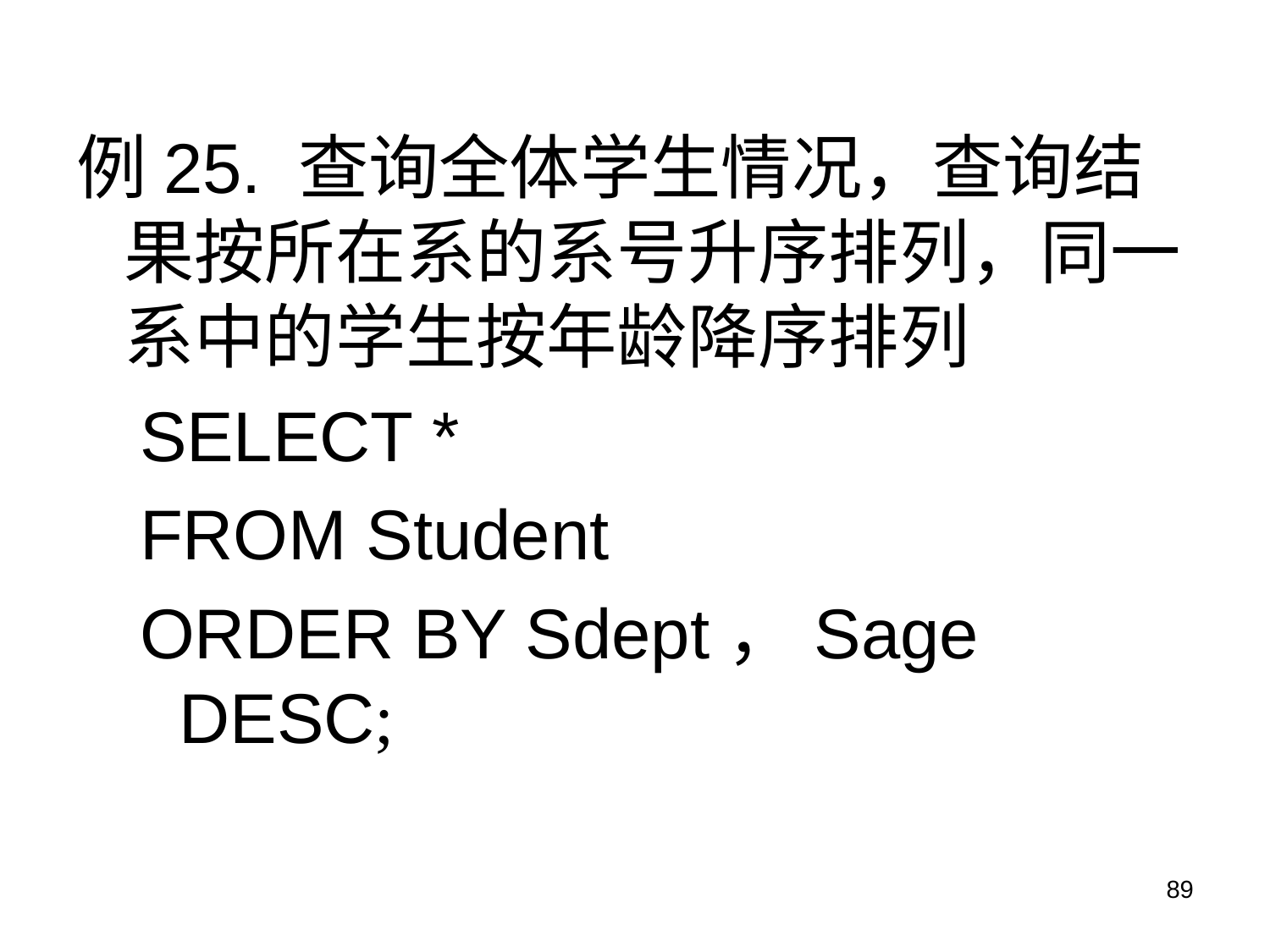

例25. 查询全体学生情况，查询结果按所在系的系号升序排列，同一系中的学生按年龄降序排列
SELECT *
FROM Student
ORDER BY Sdept，Sage DESC;

89